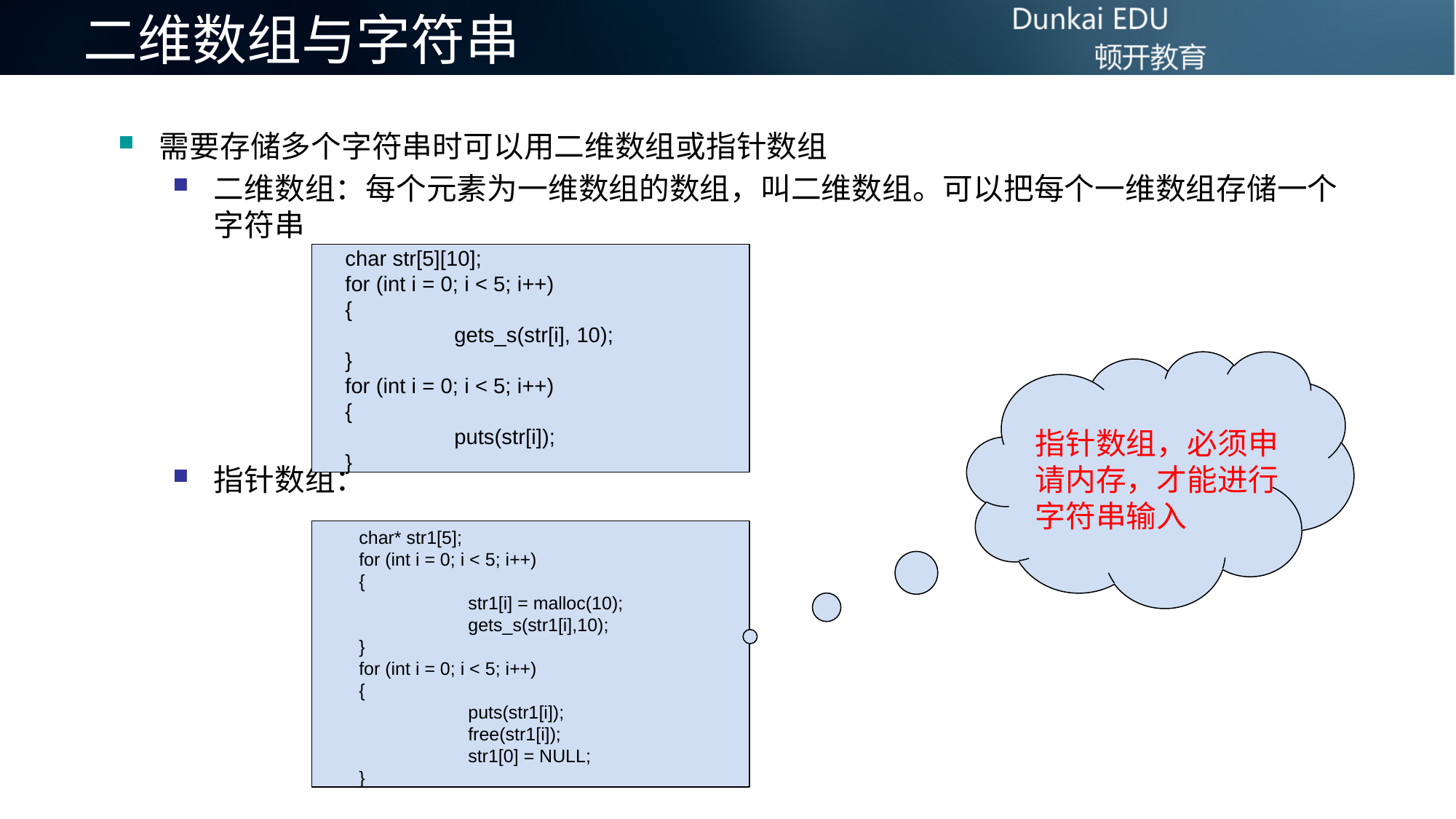

# 二维数组与字符串
需要存储多个字符串时可以用二维数组或指针数组
二维数组：每个元素为一维数组的数组，叫二维数组。可以把每个一维数组存储一个字符串

指针数组：

char str[5][10];
for (int i = 0; i < 5; i++)
{
	gets_s(str[i], 10);
}
for (int i = 0; i < 5; i++)
{
	puts(str[i]);
}

指针数组，必须申请内存，才能进行字符串输入

char* str1[5];
for (int i = 0; i < 5; i++)
{
	str1[i] = malloc(10);
	gets_s(str1[i],10);
}
for (int i = 0; i < 5; i++)
{
	puts(str1[i]);
	free(str1[i]);
	str1[0] = NULL;
}